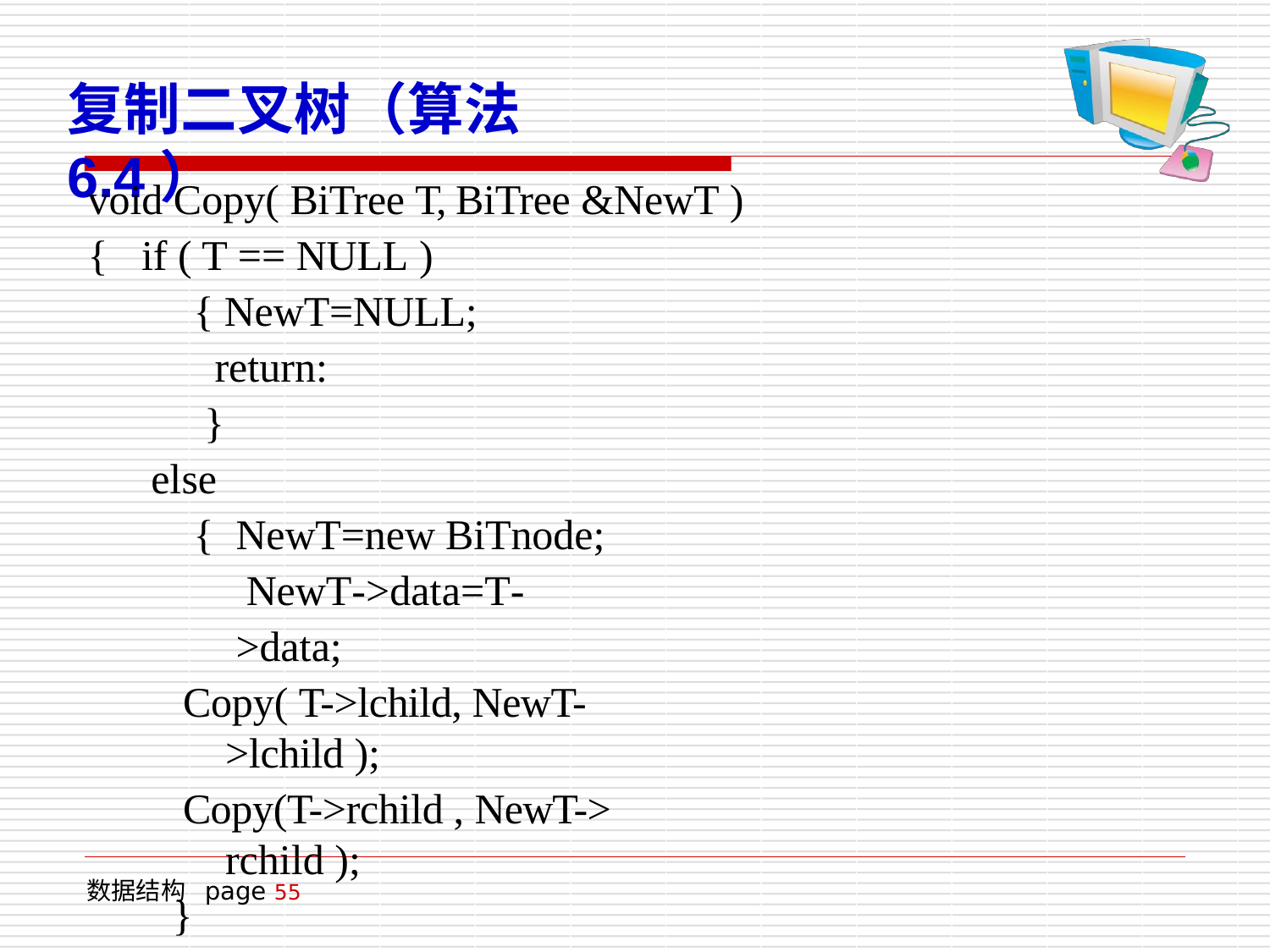

# 复制二叉树（算法6.4）

void Copy( BiTree T, BiTree &NewT )
{	if ( T == NULL )
{ NewT=NULL;
return:
}
else
{	NewT=new BiTnode;  NewT->data=T->data;
Copy( T->lchild, NewT->lchild );
Copy(T->rchild , NewT-> rchild );
}
}

数据结构 page 55